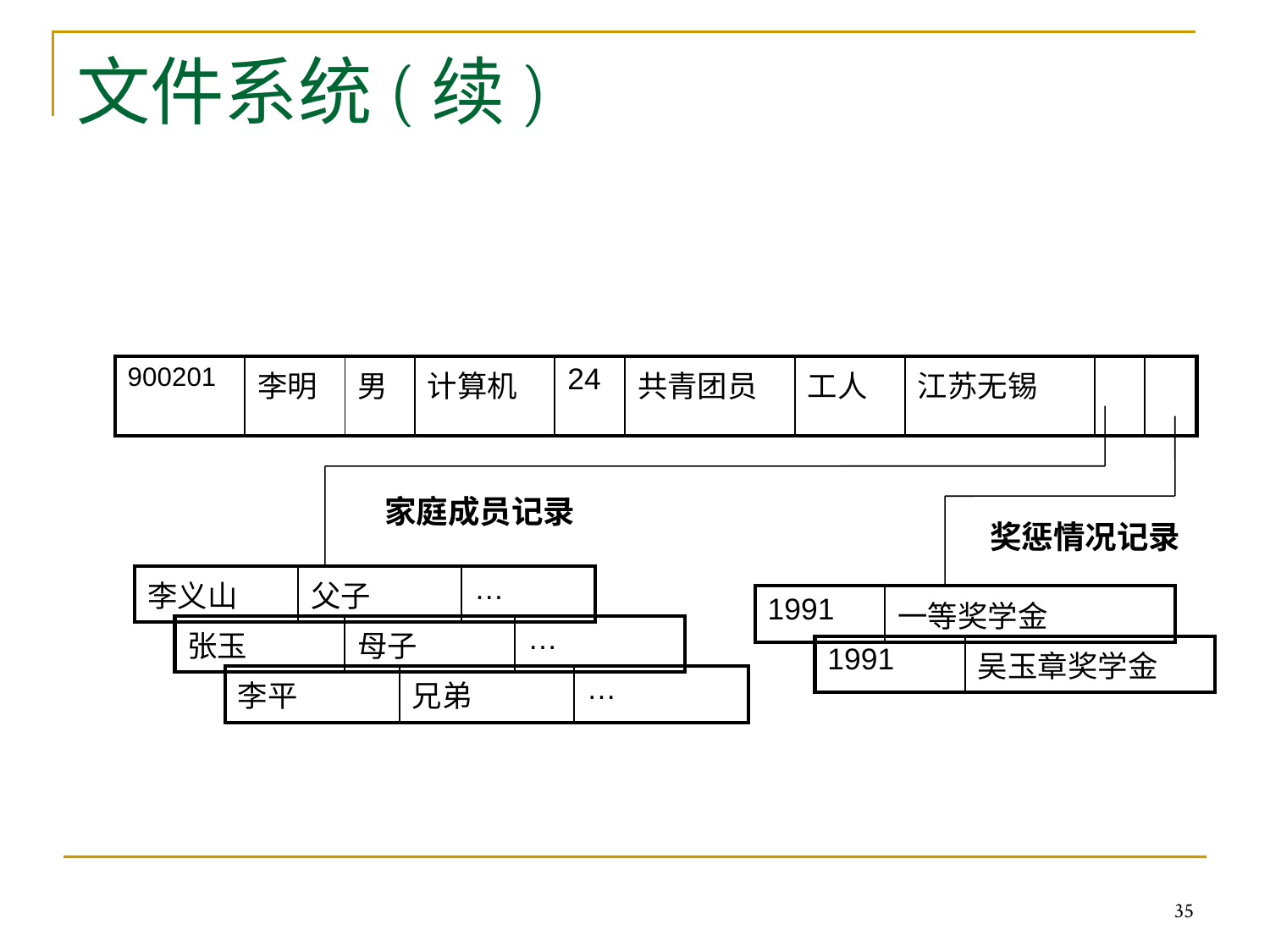

# 文件系统(续)

| 900201 | 李明 | 男 | 计算机 | 24 | 共青团员 | 工人 | 江苏无锡 |  |  |
| --- | --- | --- | --- | --- | --- | --- | --- | --- | --- |

家庭成员记录

奖惩情况记录
| 李义山 | 父子 | … |
| --- | --- | --- |
| 1991 | 一等奖学金 |
| --- | --- |
| 张玉 | 母子 | … |
| --- | --- | --- |
| 1991 | 吴玉章奖学金 |
| --- | --- |
| 李平 | 兄弟 | … |
| --- | --- | --- |
35